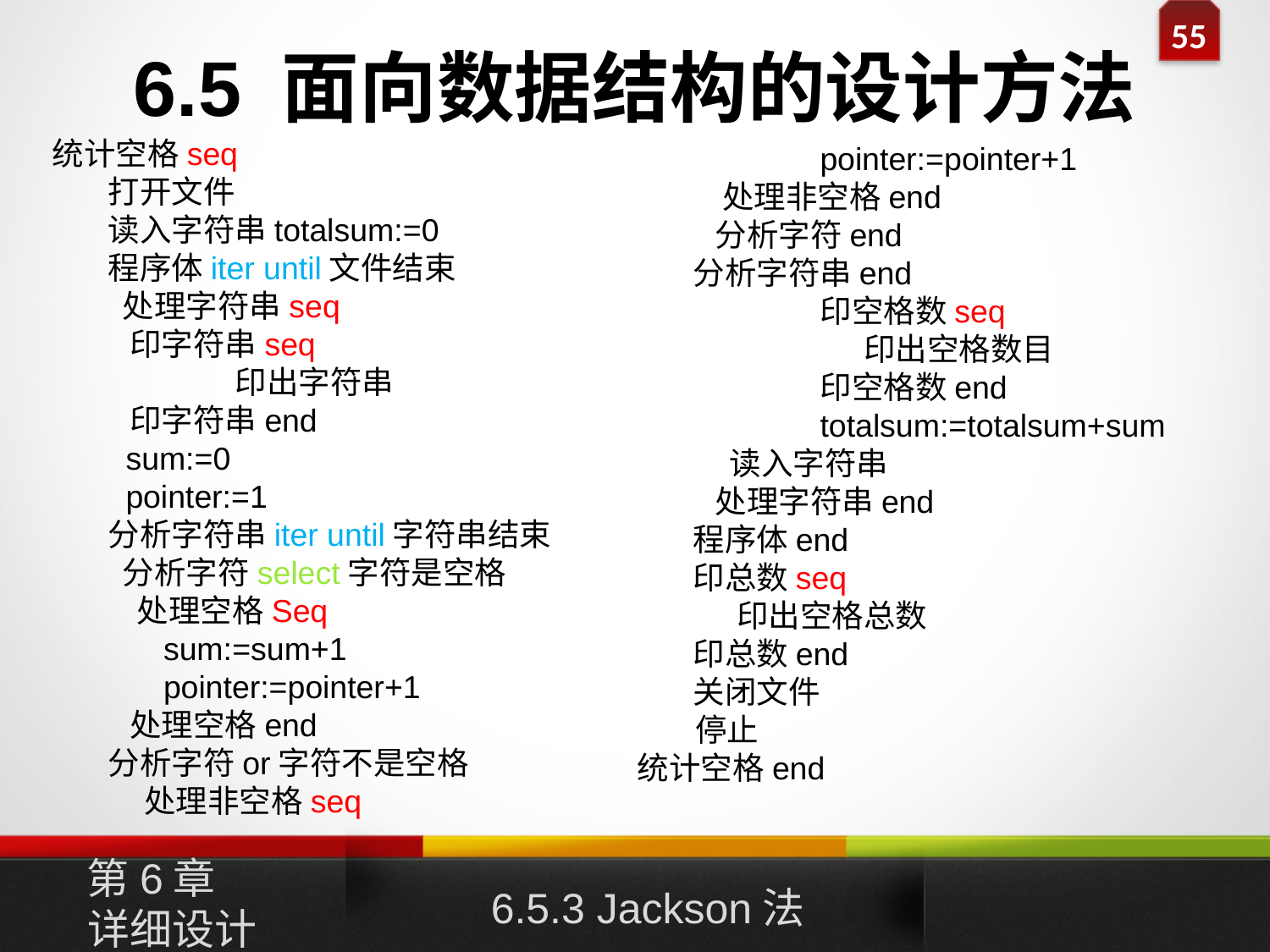

# 6.5 面向数据结构的设计方法
统计空格seq
打开文件
读入字符串totalsum:=0
程序体iter until文件结束
 处理字符串seq
  印字符串seq
  	印出字符串
  印字符串end
  sum:=0
  pointer:=1
分析字符串iter until字符串结束
 分析字符select字符是空格
   处理空格Seq
sum:=sum+1
pointer:=pointer+1
  处理空格end
分析字符or字符不是空格
    处理非空格seq
	pointer:=pointer+1
   处理非空格end
  分析字符end
分析字符串end
	印空格数seq
	     印出空格数目
	印空格数end
	totalsum:=totalsum+sum
    读入字符串
  处理字符串end
程序体end
印总数seq
     印出空格总数
印总数end
关闭文件
       停止
统计空格end
第6章
详细设计
6.5.3 Jackson法